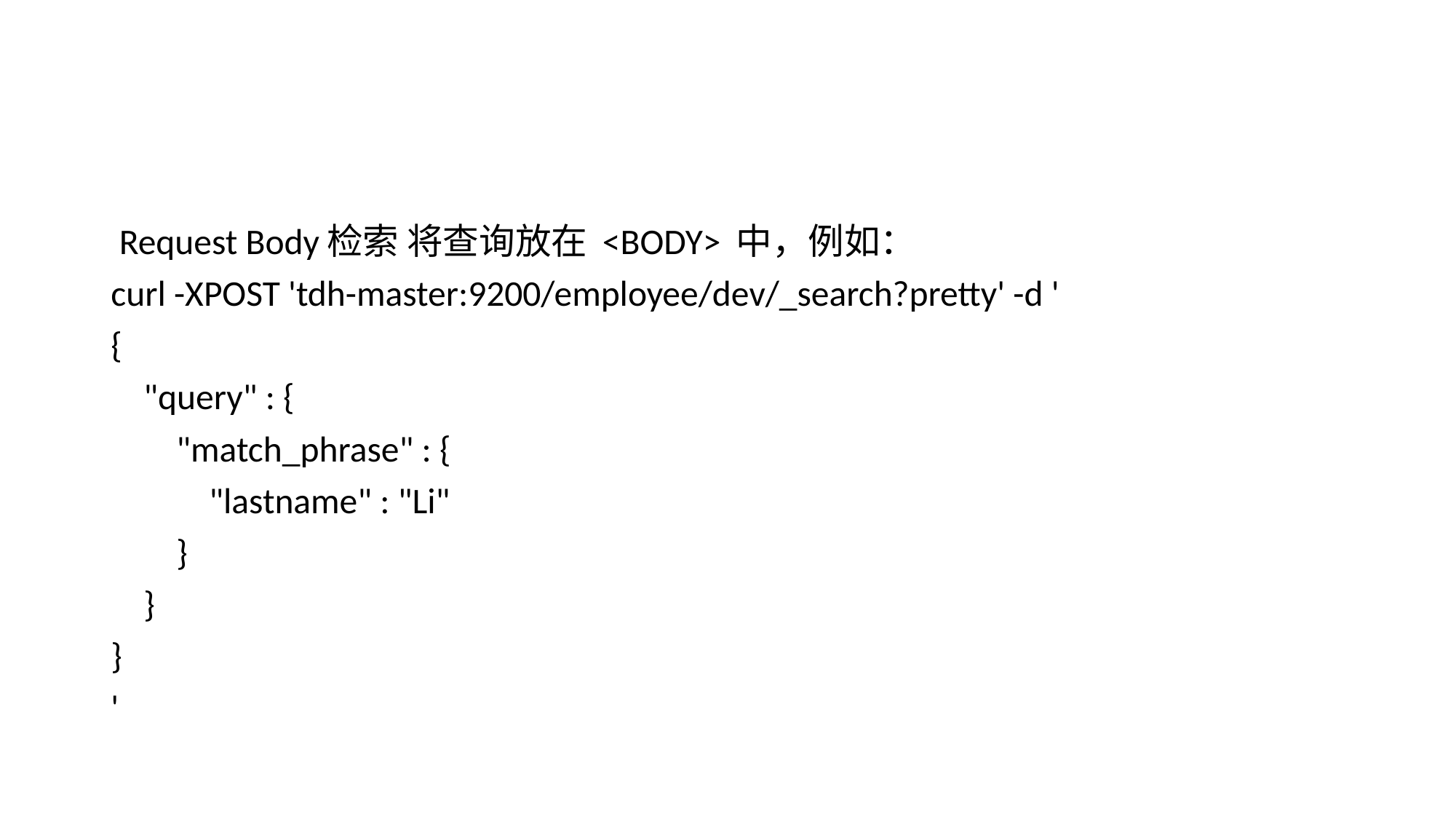

Request Body检索 将查询放在 <BODY> 中，例如：
curl -XPOST 'tdh-master:9200/employee/dev/_search?pretty' -d '
{
    "query" : {
        "match_phrase" : {
            "lastname" : "Li"
        }
    }
}
'